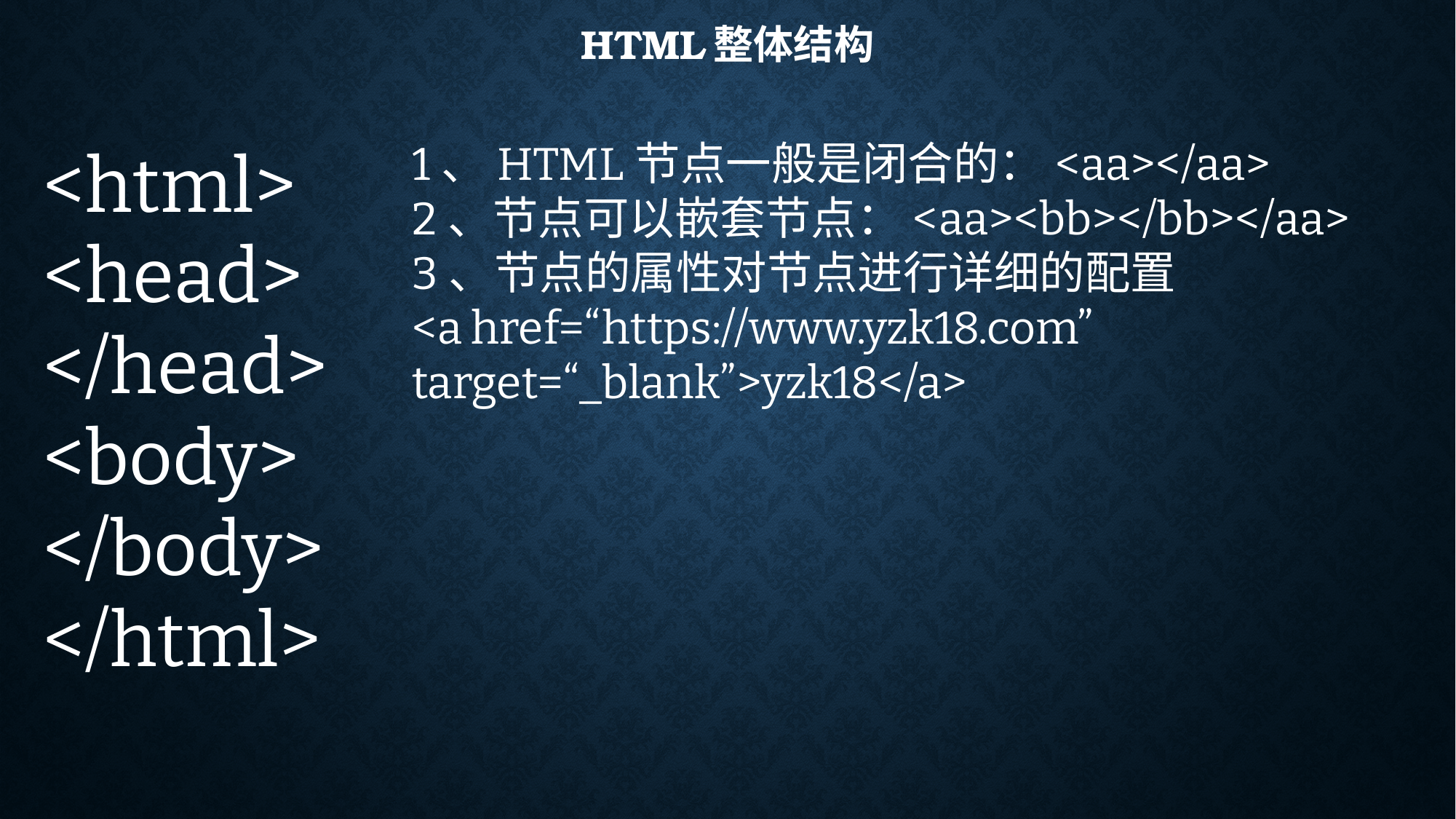

# HTML整体结构
1、HTML节点一般是闭合的：<aa></aa>
2、节点可以嵌套节点：<aa><bb></bb></aa>
3、节点的属性对节点进行详细的配置
<a href=“https://www.yzk18.com”  target=“_blank”>yzk18</a>
<html>
<head>
</head>
<body>
</body>
</html>